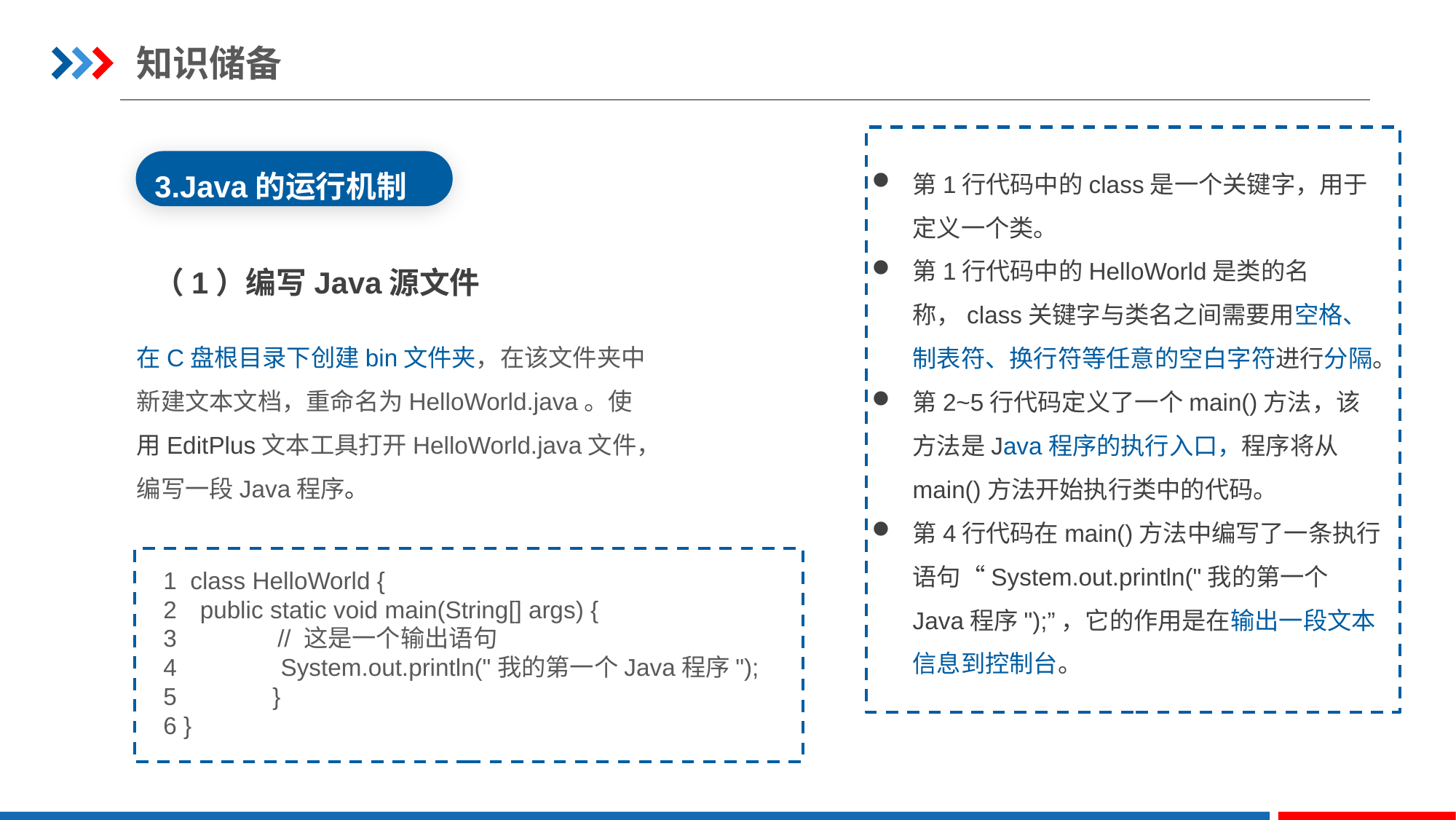

知识储备

第1行代码中的class是一个关键字，用于定义一个类。
第1行代码中的HelloWorld是类的名称，class关键字与类名之间需要用空格、制表符、换行符等任意的空白字符进行分隔。
第2~5行代码定义了一个main()方法，该方法是Java程序的执行入口，程序将从main()方法开始执行类中的代码。
第4行代码在main()方法中编写了一条执行语句“System.out.println("我的第一个Java程序");”，它的作用是在输出一段文本信息到控制台。
3.Java的运行机制

（1）编写Java源文件
在C盘根目录下创建bin文件夹，在该文件夹中新建文本文档，重命名为HelloWorld.java。使用EditPlus文本工具打开HelloWorld.java文件，编写一段Java程序。

1  class HelloWorld {
2	 public static void main(String[] args) {
3               // 这是一个输出语句
4	             System.out.println("我的第一个Java程序");
5		}
6 }